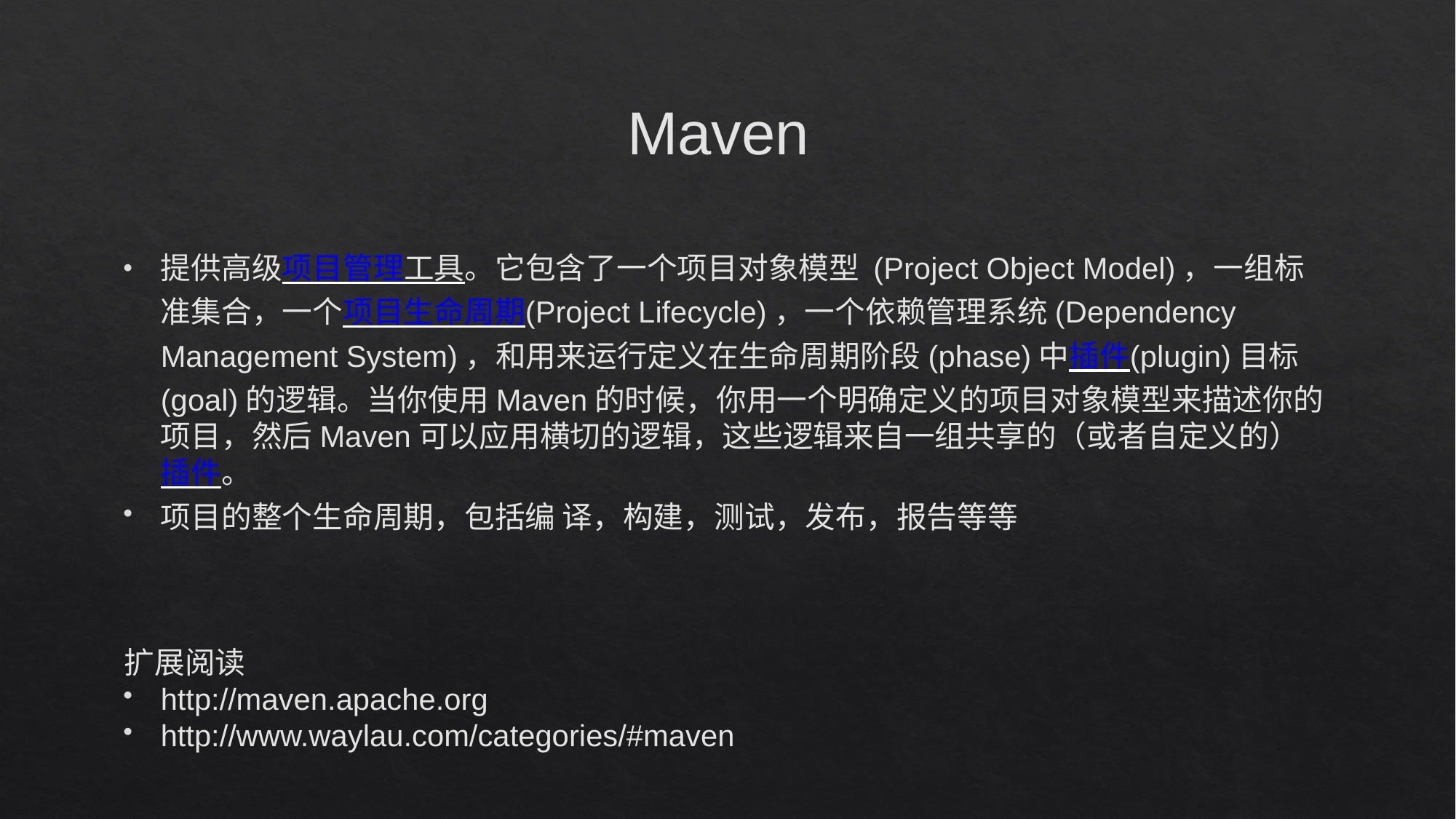

Maven

提供高级项目管理工具。它包含了一个项目对象模型 (Project Object Model)，一组标准集合，一个项目生命周期(Project Lifecycle)，一个依赖管理系统(Dependency Management System)，和用来运行定义在生命周期阶段(phase)中插件(plugin)目标(goal)的逻辑。当你使用Maven的时候，你用一个明确定义的项目对象模型来描述你的项目，然后Maven可以应用横切的逻辑，这些逻辑来自一组共享的（或者自定义的）插件。
项目的整个生命周期，包括编 译，构建，测试，发布，报告等等

扩展阅读
http://maven.apache.org
http://www.waylau.com/categories/#maven